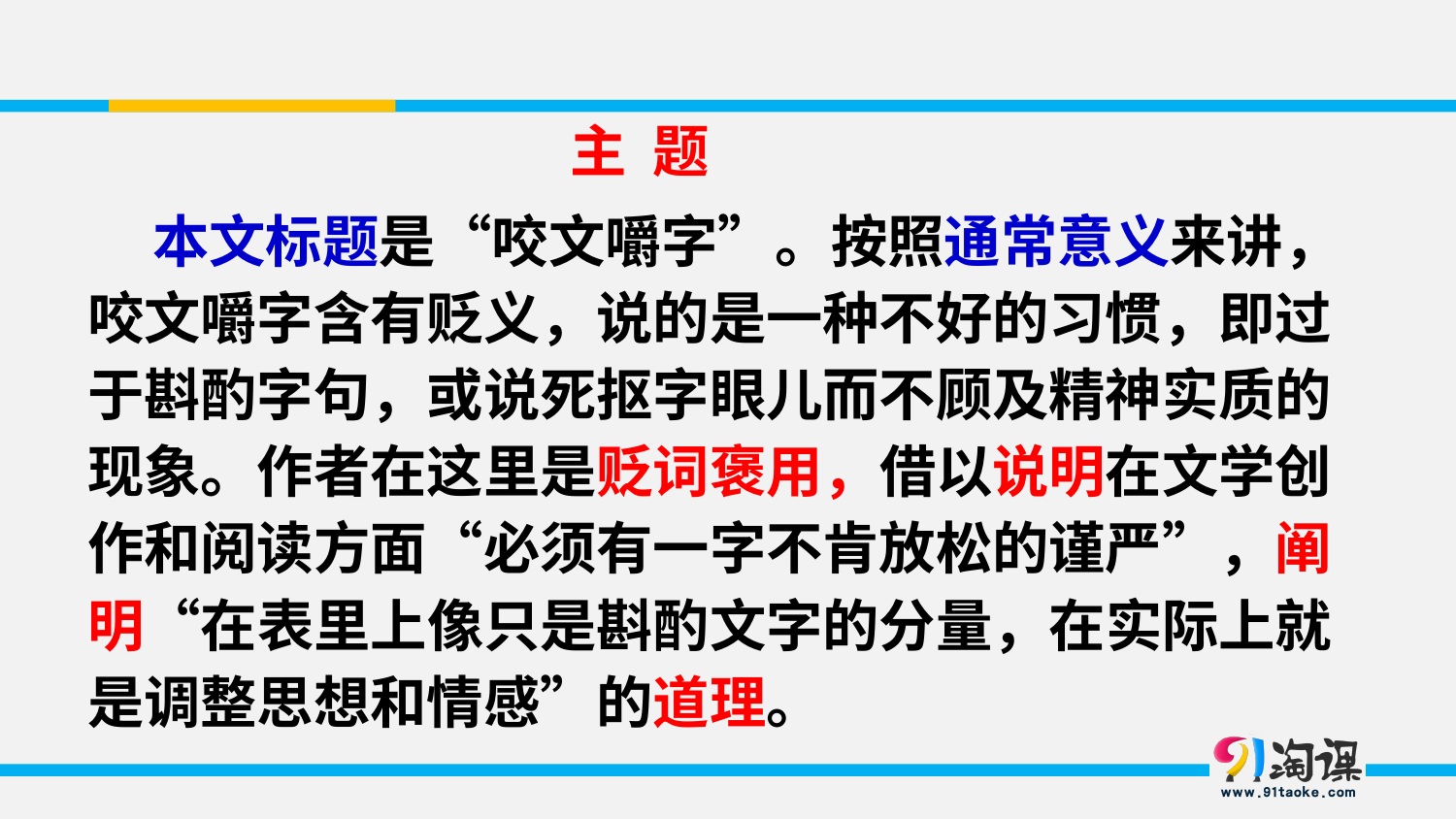

主  题
    本文标题是“咬文嚼字”。按照通常意义来讲，咬文嚼字含有贬义，说的是一种不好的习惯，即过于斟酌字句，或说死抠字眼儿而不顾及精神实质的现象。作者在这里是贬词褒用，借以说明在文学创作和阅读方面“必须有一字不肯放松的谨严”，阐明“在表里上像只是斟酌文字的分量，在实际上就是调整思想和情感”的道理。